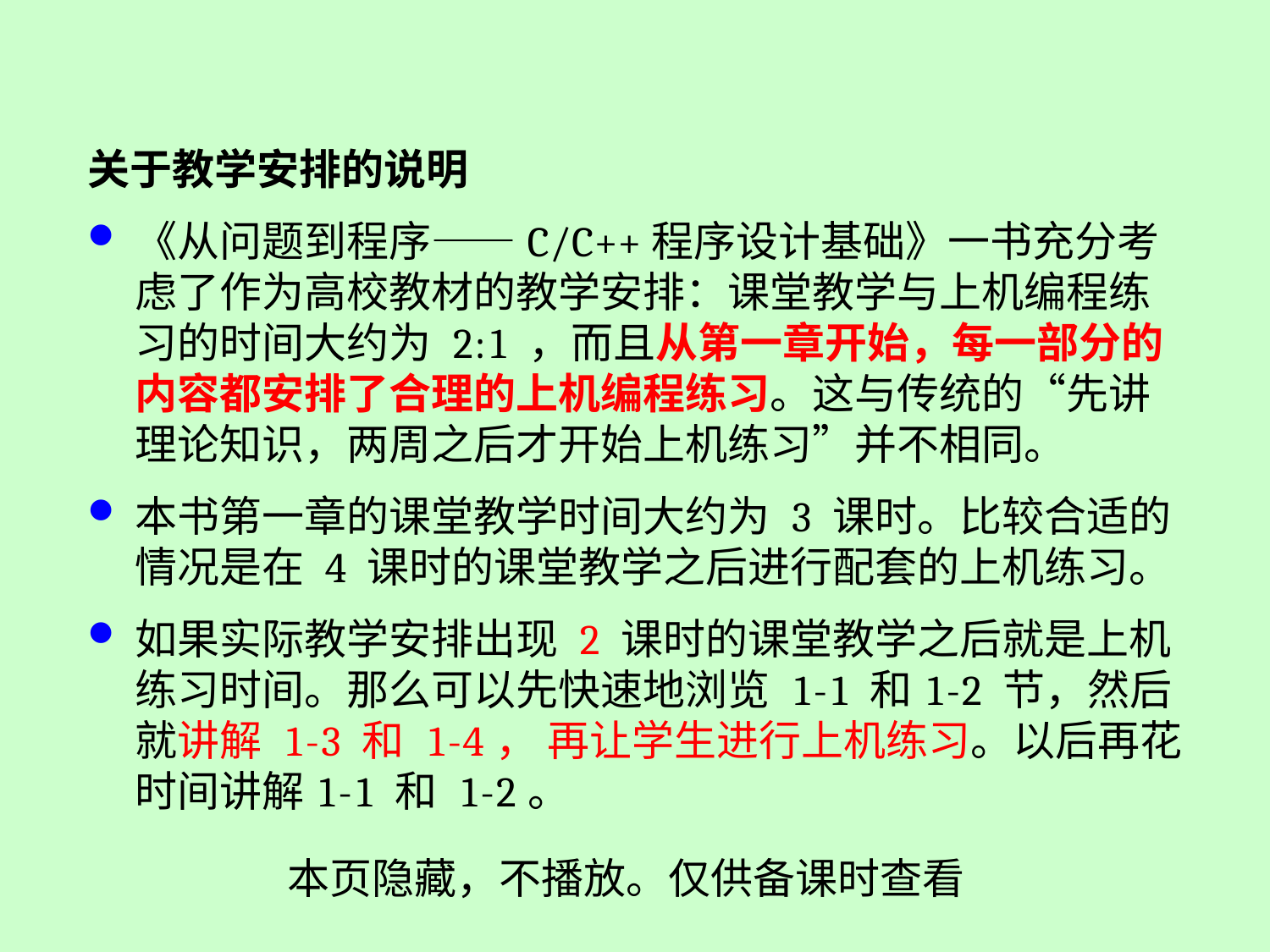

关于教学安排的说明
《从问题到程序——C/C++程序设计基础》一书充分考虑了作为高校教材的教学安排：课堂教学与上机编程练习的时间大约为 2:1 ，而且从第一章开始，每一部分的内容都安排了合理的上机编程练习。这与传统的“先讲理论知识，两周之后才开始上机练习”并不相同。
本书第一章的课堂教学时间大约为 3 课时。比较合适的情况是在 4 课时的课堂教学之后进行配套的上机练习。
如果实际教学安排出现 2 课时的课堂教学之后就是上机练习时间。那么可以先快速地浏览 1-1 和1-2 节，然后就讲解 1-3 和 1-4， 再让学生进行上机练习。以后再花时间讲解1-1 和 1-2。

本页隐藏，不播放。仅供备课时查看
2